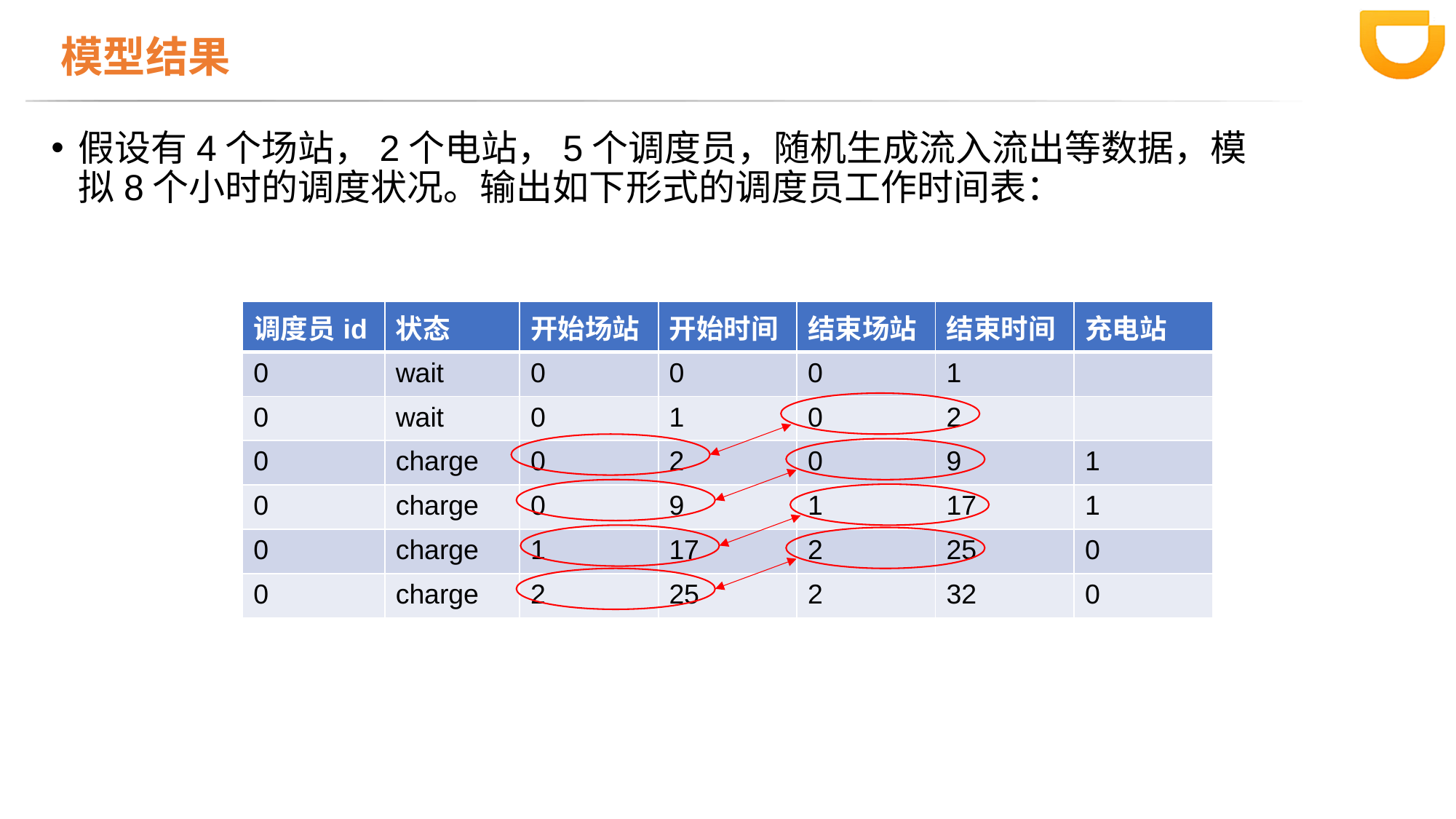

# 模型结果
假设有4个场站，2个电站，5个调度员，随机生成流入流出等数据，模拟8个小时的调度状况。输出如下形式的调度员工作时间表：

| 调度员id | 状态 | 开始场站 | 开始时间 | 结束场站 | 结束时间 | 充电站 |
| --- | --- | --- | --- | --- | --- | --- |
| 0 | wait | 0 | 0 | 0 | 1 |  |
| 0 | wait | 0 | 1 | 0 | 2 |  |
| 0 | charge | 0 | 2 | 0 | 9 | 1 |
| 0 | charge | 0 | 9 | 1 | 17 | 1 |
| 0 | charge | 1 | 17 | 2 | 25 | 0 |
| 0 | charge | 2 | 25 | 2 | 32 | 0 |